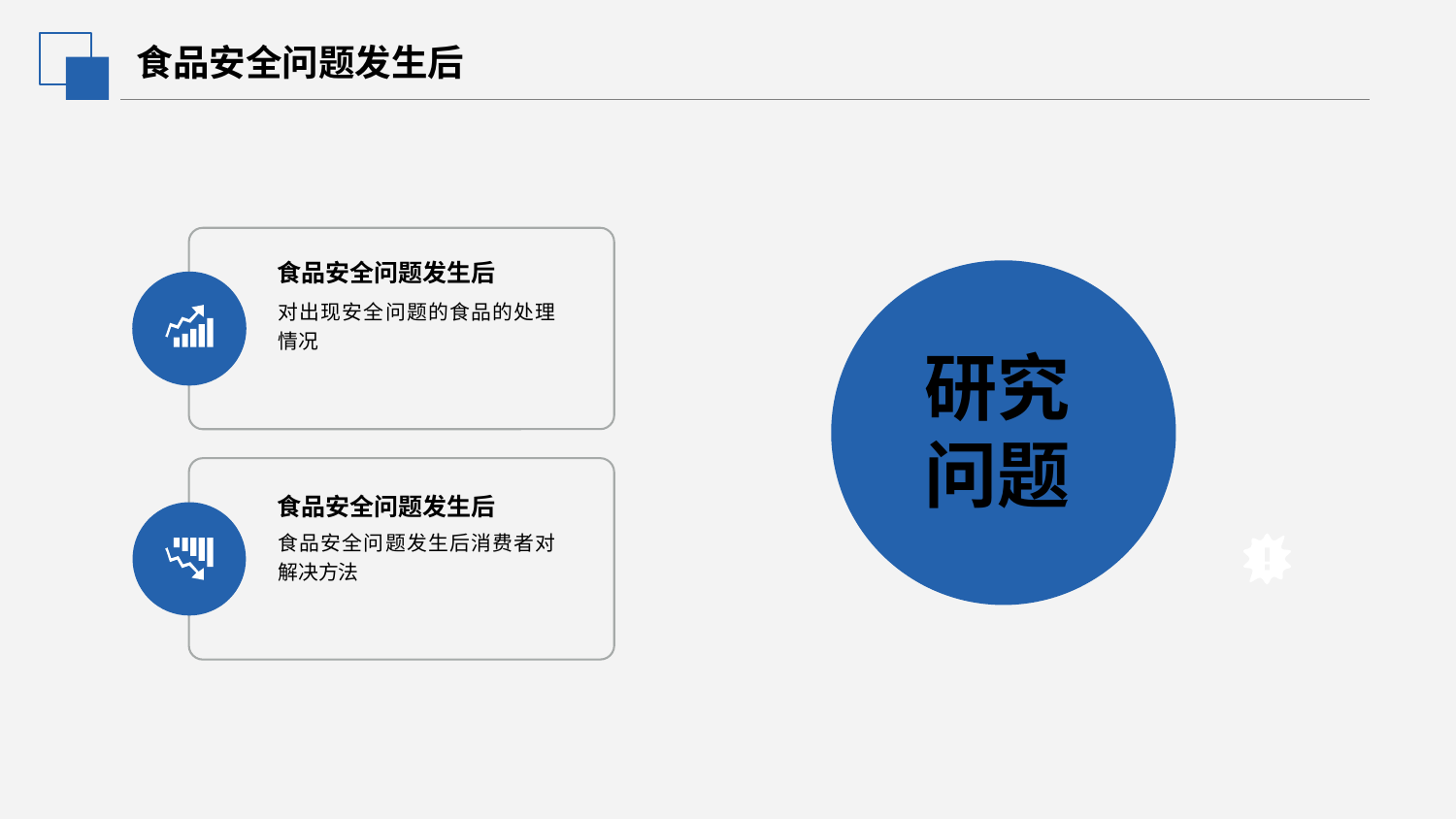

食品安全问题发生后

食品安全问题发生后

对出现安全问题的食品的处理情况
研究问题

食品安全问题发生后

食品安全问题发生后消费者对解决方法